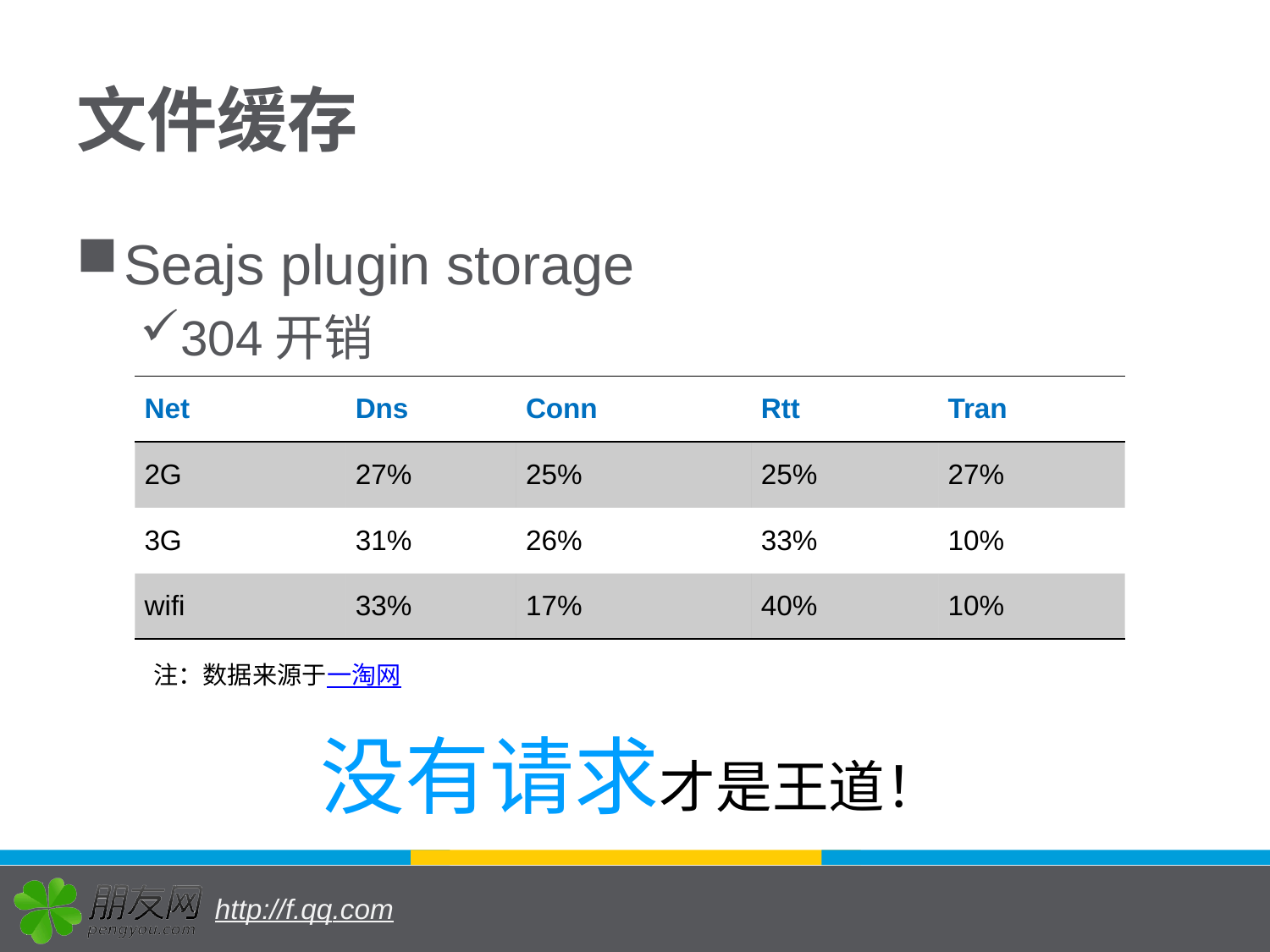

# 文件缓存
Seajs plugin storage
304开销

| Net | Dns | Conn | Rtt | Tran |
| --- | --- | --- | --- | --- |
| 2G | 27% | 25% | 25% | 27% |
| 3G | 31% | 26% | 33% | 10% |
| wifi | 33% | 17% | 40% | 10% |
注：数据来源于一淘网
没有请求才是王道！